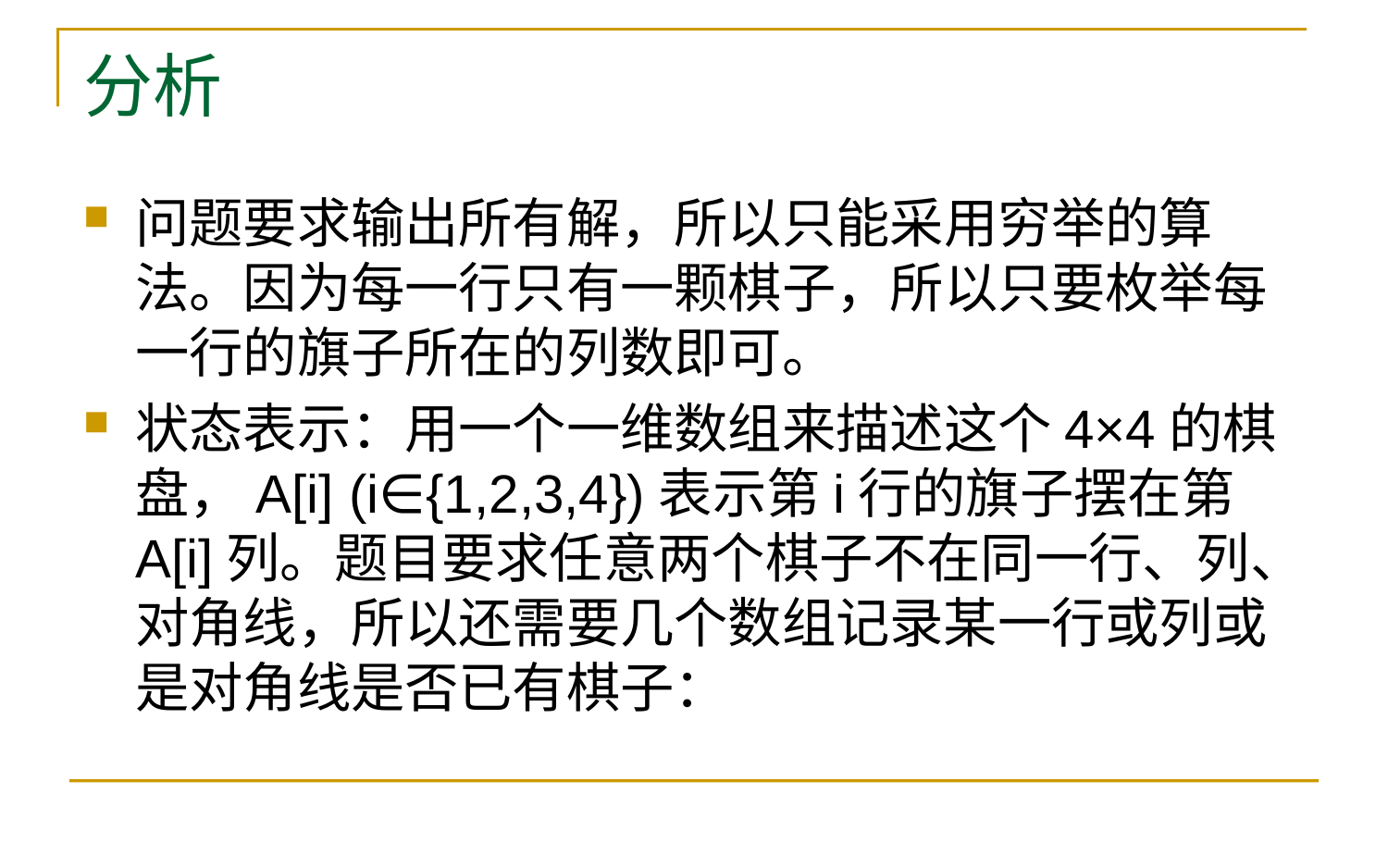

# 分析
问题要求输出所有解，所以只能采用穷举的算法。因为每一行只有一颗棋子，所以只要枚举每一行的旗子所在的列数即可。
状态表示：用一个一维数组来描述这个4×4的棋盘，A[i] (i∈{1,2,3,4})表示第i行的旗子摆在第A[i]列。题目要求任意两个棋子不在同一行、列、对角线，所以还需要几个数组记录某一行或列或是对角线是否已有棋子：